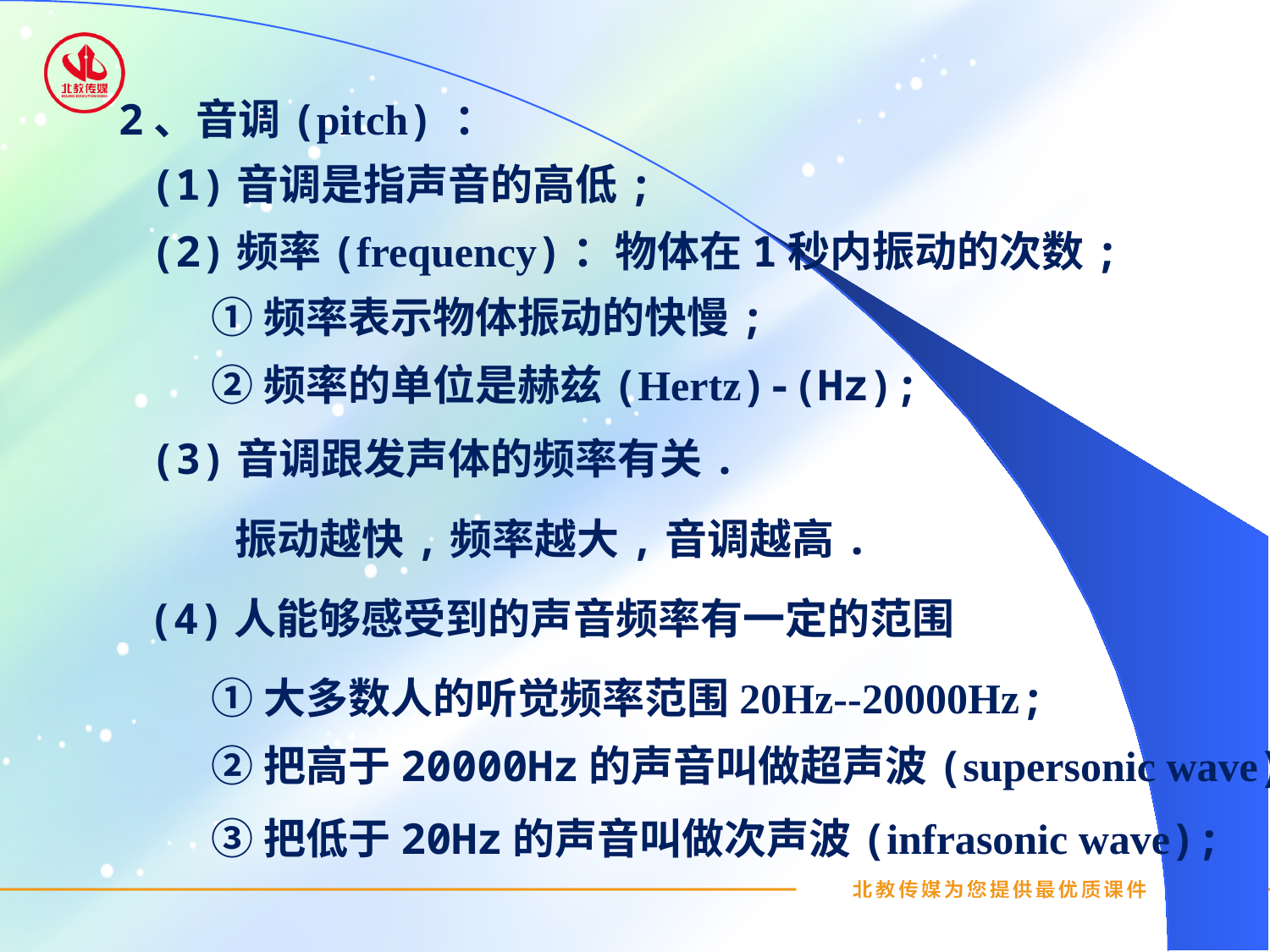

2、音调(pitch) ：
(1)音调是指声音的高低;
(2)频率(frequency)：物体在1秒内振动的次数;
①频率表示物体振动的快慢;
②频率的单位是赫兹(Hertz)-(Hz);
(3)音调跟发声体的频率有关.
振动越快,频率越大,音调越高.
  (4)人能够感受到的声音频率有一定的范围
①大多数人的听觉频率范围20Hz--20000Hz;
②把高于20000Hz的声音叫做超声波(supersonic wave)
③把低于20Hz的声音叫做次声波(infrasonic wave);